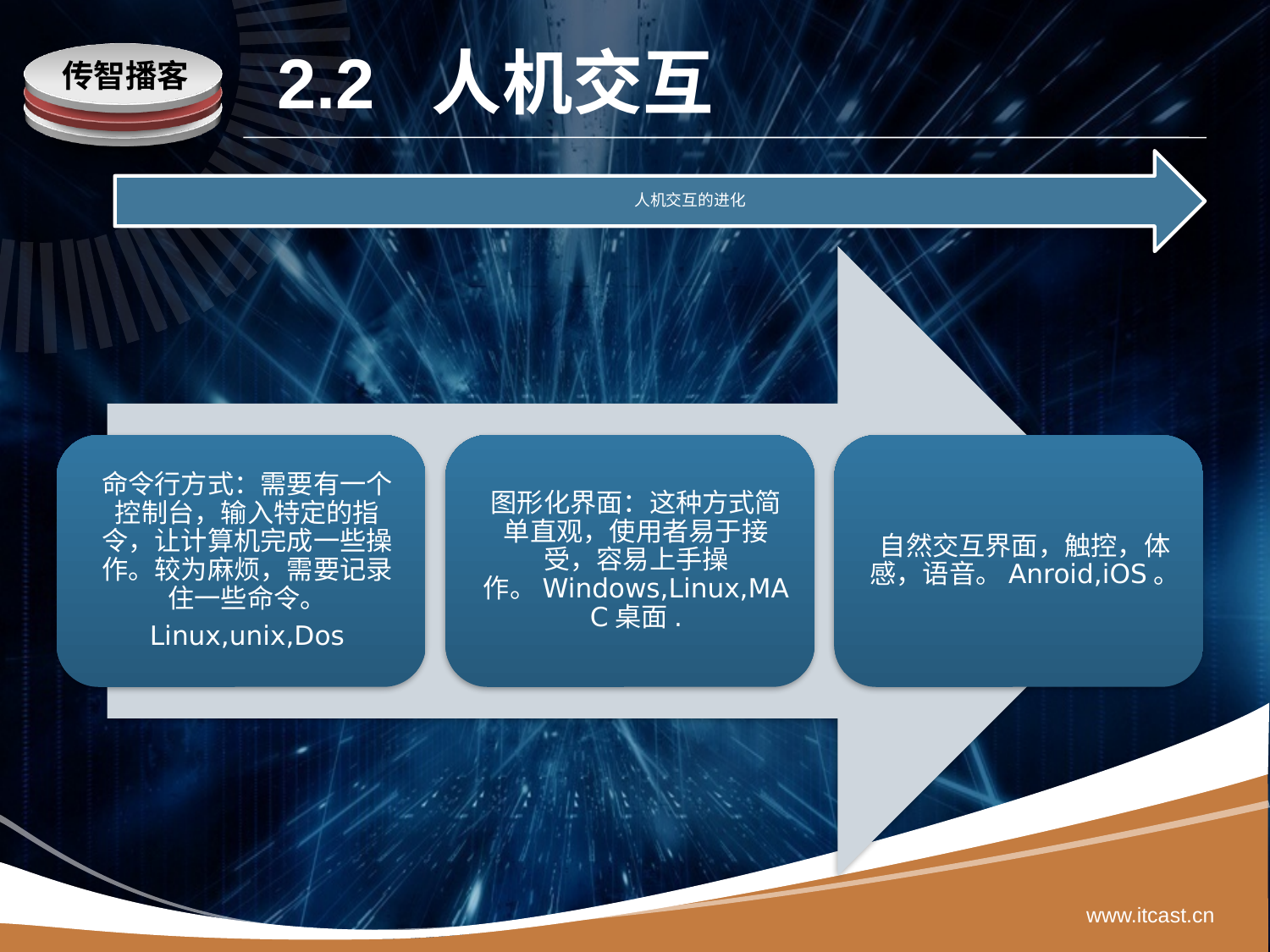

# 2.2  人机交互
人机交互的进化
命令行方式：需要有一个控制台，输入特定的指令，让计算机完成一些操作。较为麻烦，需要记录住一些命令。
Linux,unix,Dos
图形化界面：这种方式简单直观，使用者易于接受，容易上手操作。Windows,Linux,MAC桌面.
自然交互界面，触控，体感，语音。Anroid,iOS。
www.itcast.cn